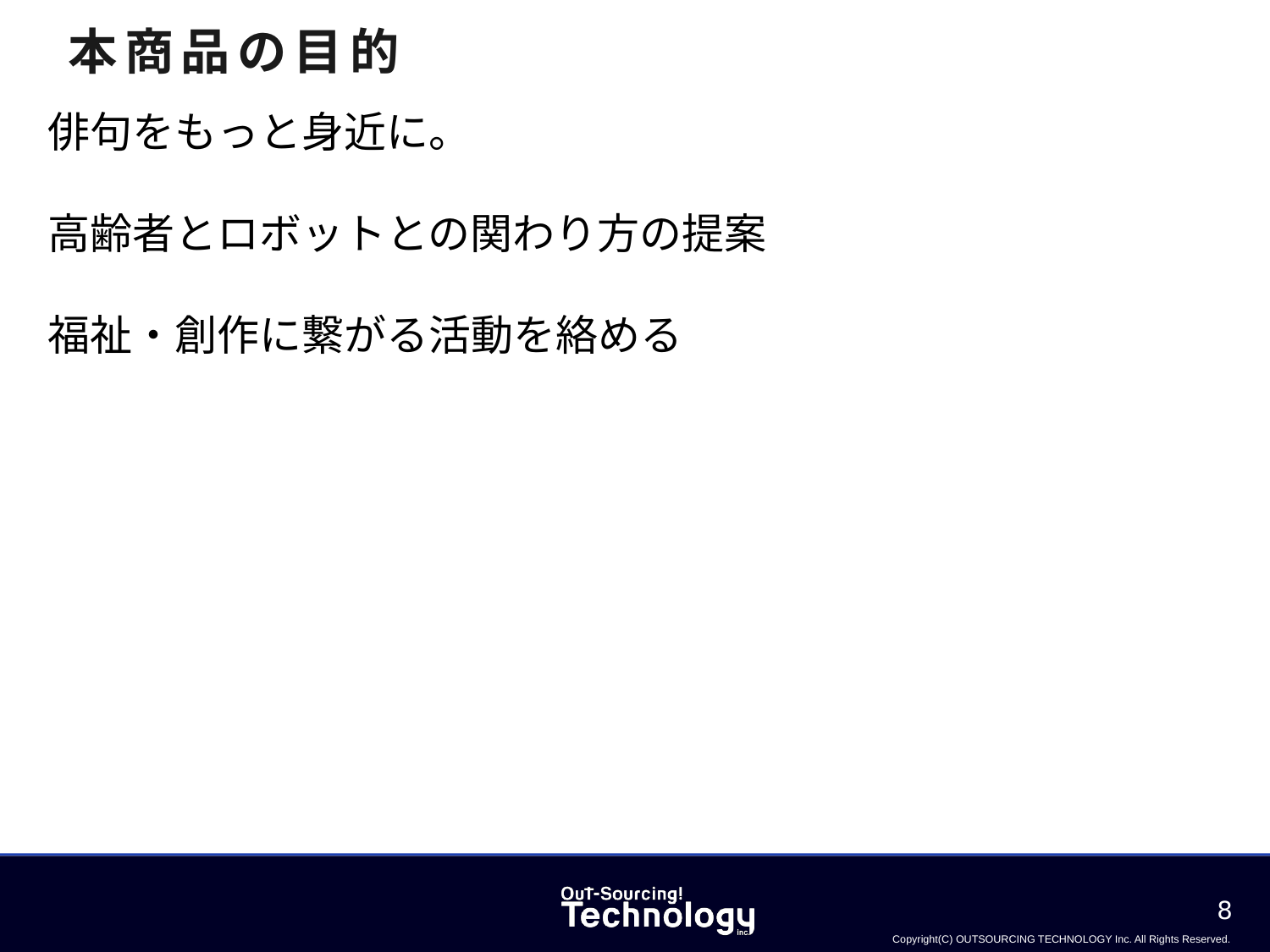

# 本商品の目的
俳句をもっと身近に。

高齢者とロボットとの関わり方の提案

福祉・創作に繋がる活動を絡める
8